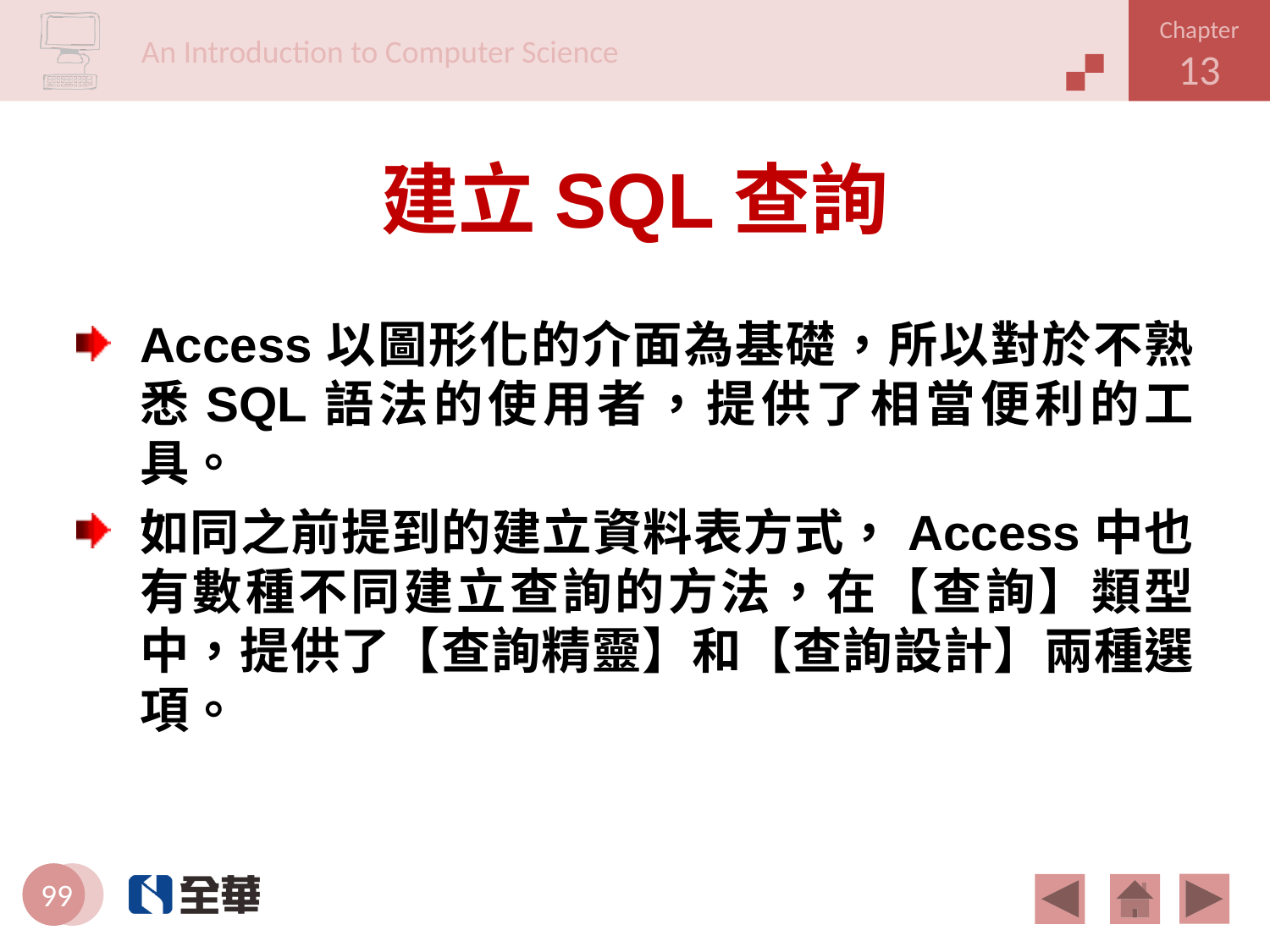

# 建立SQL查詢
Access以圖形化的介面為基礎，所以對於不熟悉SQL語法的使用者，提供了相當便利的工具。
如同之前提到的建立資料表方式，Access中也有數種不同建立查詢的方法，在【查詢】類型中，提供了【查詢精靈】和【查詢設計】兩種選項。